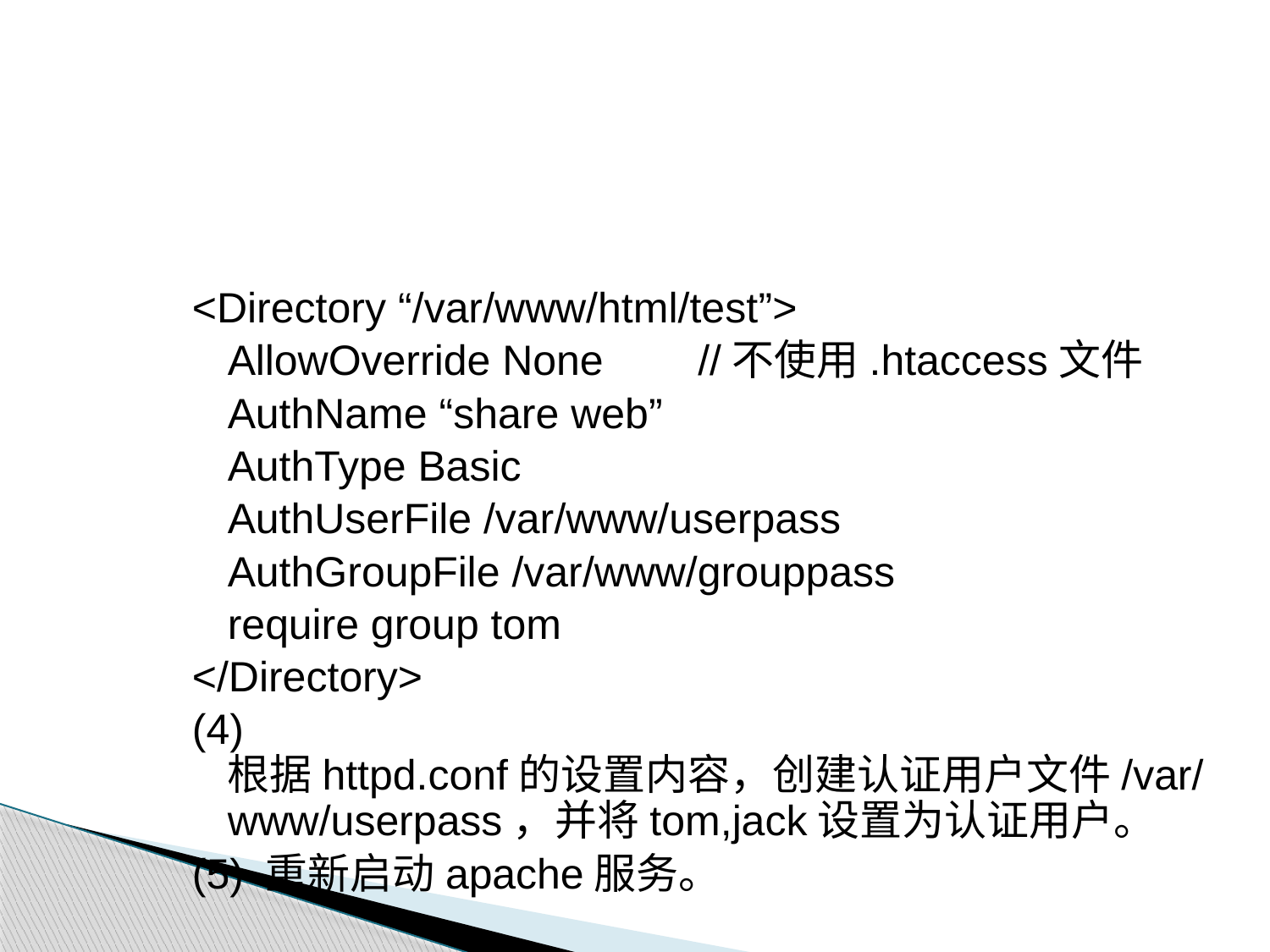

#
<Directory “/var/www/html/test”>
	AllowOverride None        //不使用.htaccess文件
	AuthName “share web”
	AuthType Basic
	AuthUserFile /var/www/userpass
	AuthGroupFile /var/www/grouppass
	require group tom
</Directory>
(4) 根据httpd.conf的设置内容，创建认证用户文件/var/www/userpass，并将tom,jack设置为认证用户。
(5) 重新启动apache服务。